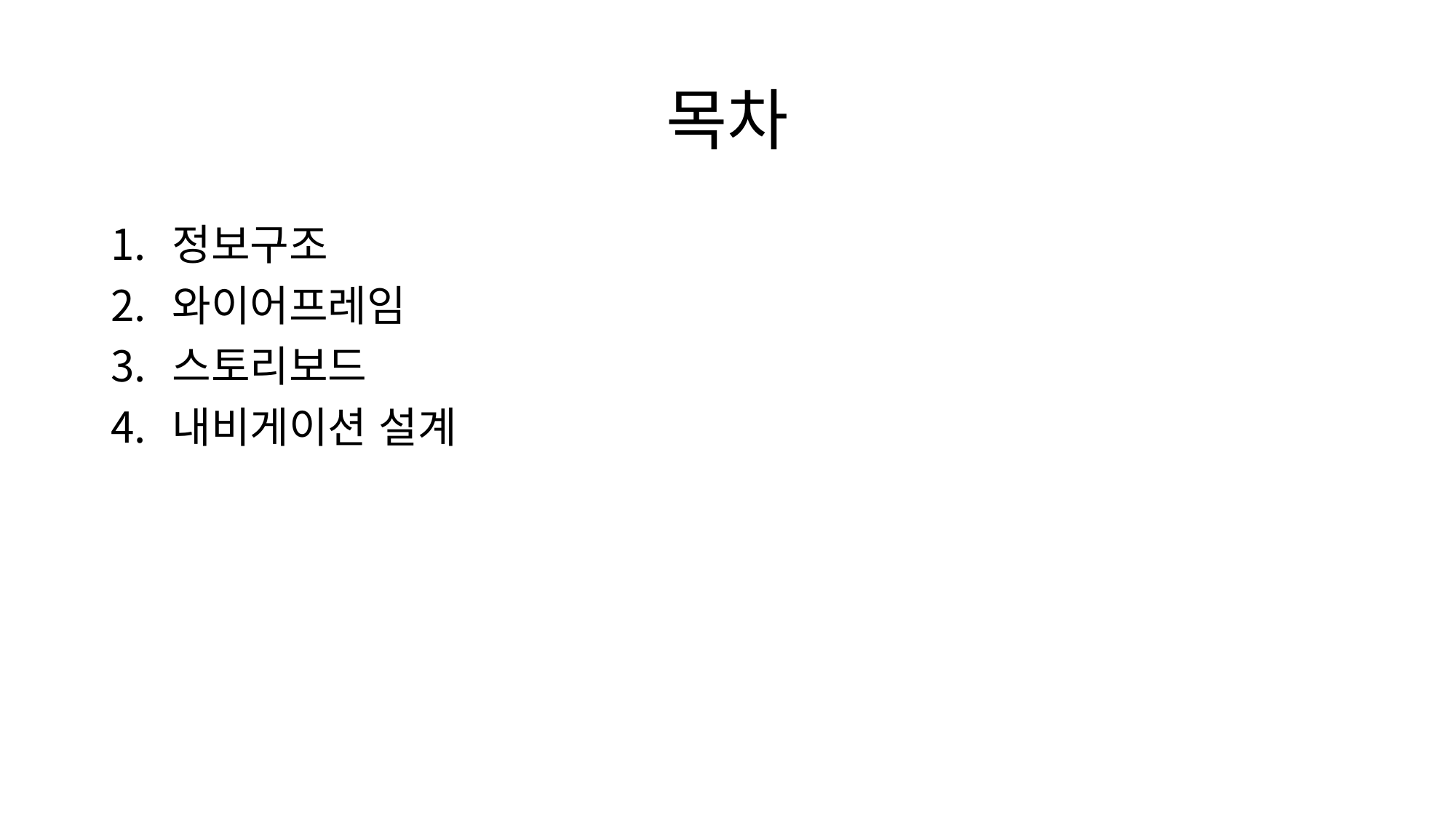

# 목차
정보구조
와이어프레임
스토리보드
내비게이션 설계